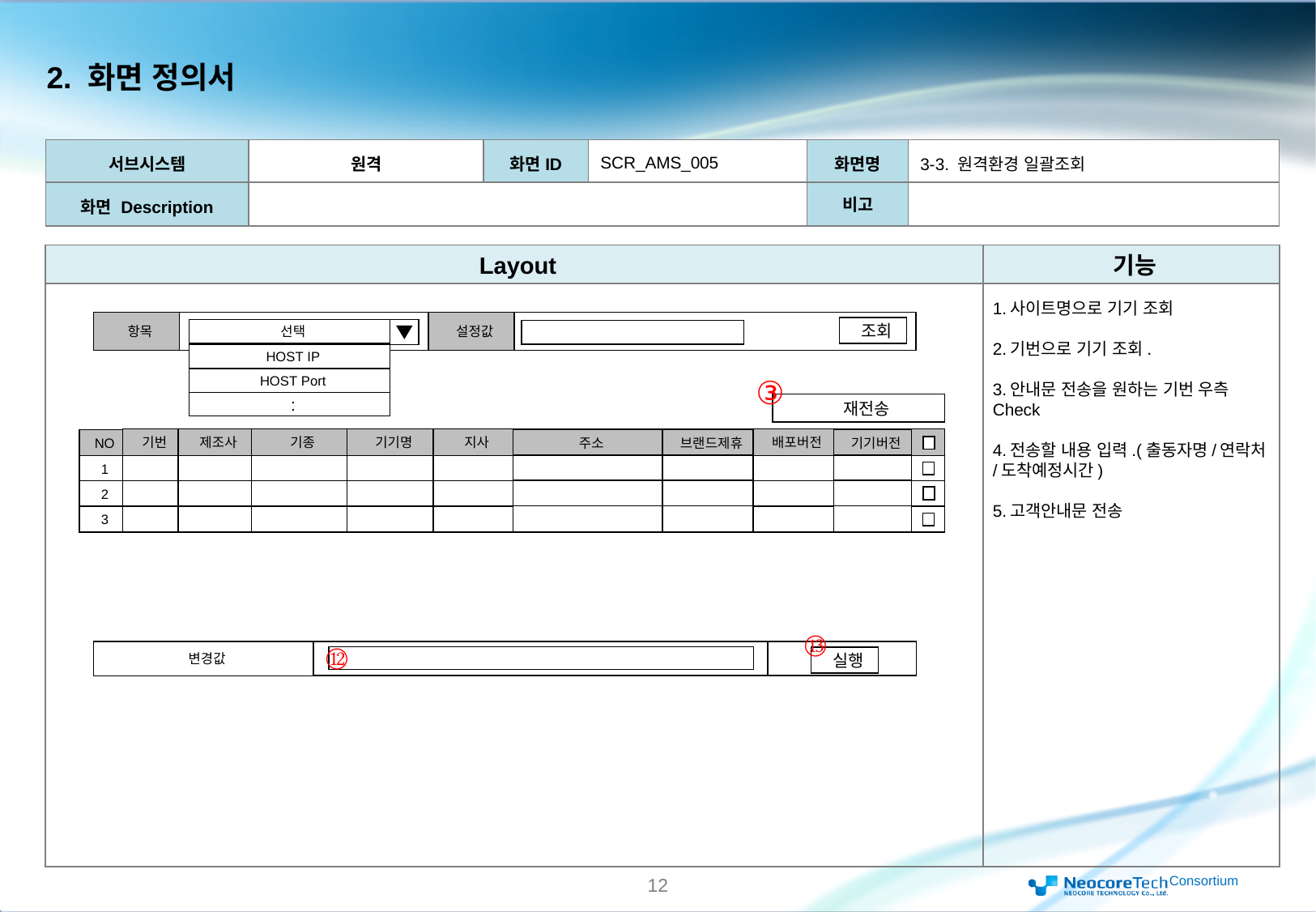

2. 화면 정의서
| 서브시스템 | 원격 | 화면ID | SCR\_AMS\_005 | 화면명 | 3-3. 원격환경 일괄조회 |
| --- | --- | --- | --- | --- | --- |
| 화면 Description |  |  |  | 비고 |  |
Layout
기능
1.사이트명으로 기기 조회
2.기번으로 기기 조회.

3.안내문 전송을 원하는 기번 우측 Check

4.전송할 내용 입력.(출동자명/연락처/도착예정시간)

5.고객안내문 전송

항목
설정값
조회
선택

HOST IP
③
HOST Port
:
 재전송
기번
제조사
기종
기기명
지사
배포버전

주소
브랜드제휴
기기버전
NO

1

2

3

⑬
⑫
변경값

실행